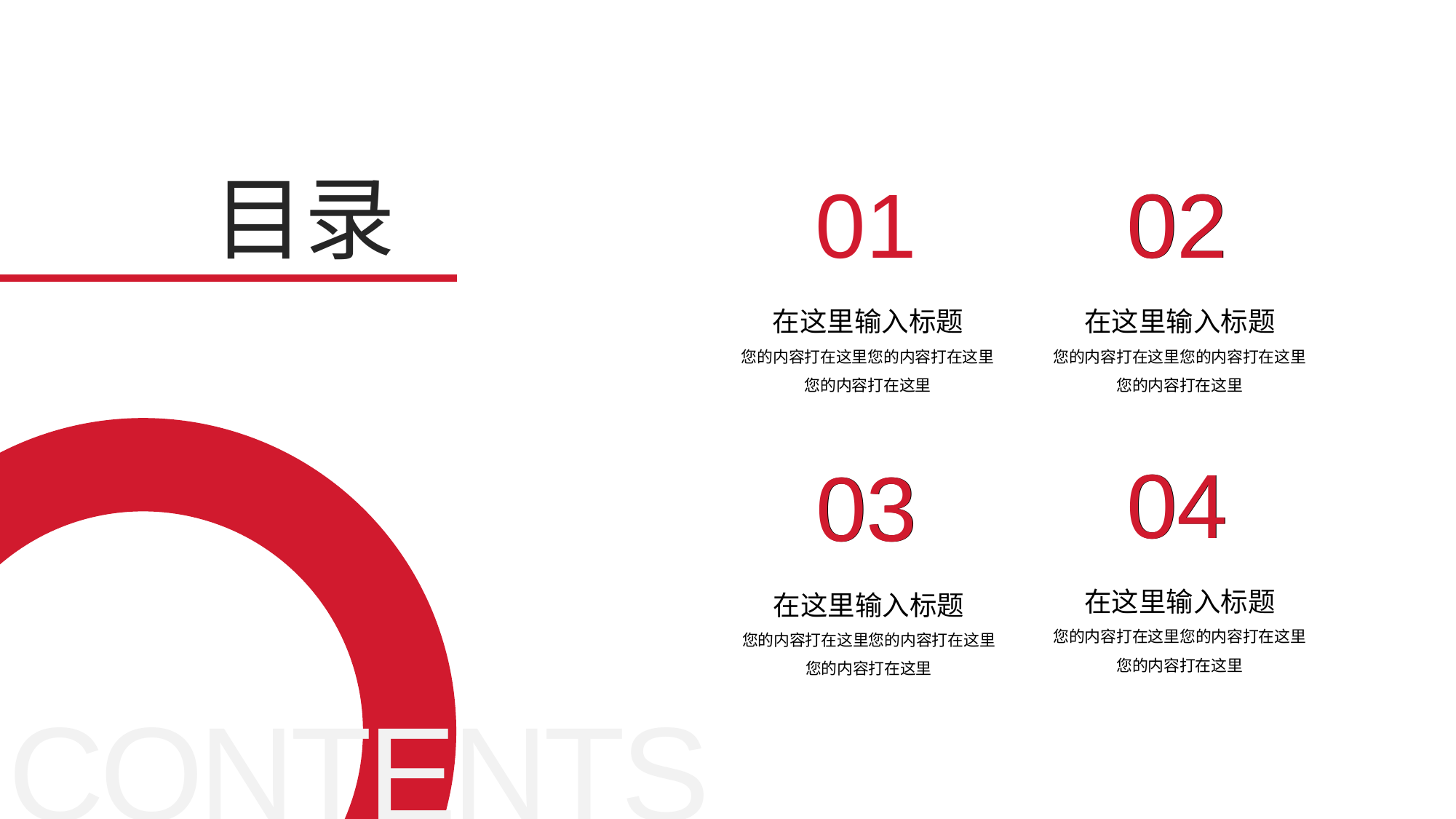

目录
01
02
02
在这里输入标题
您的内容打在这里您的内容打在这里您的内容打在这里
在这里输入标题
您的内容打在这里您的内容打在这里您的内容打在这里

04
04
03
03
在这里输入标题
您的内容打在这里您的内容打在这里您的内容打在这里
在这里输入标题
您的内容打在这里您的内容打在这里您的内容打在这里
CONTENTS